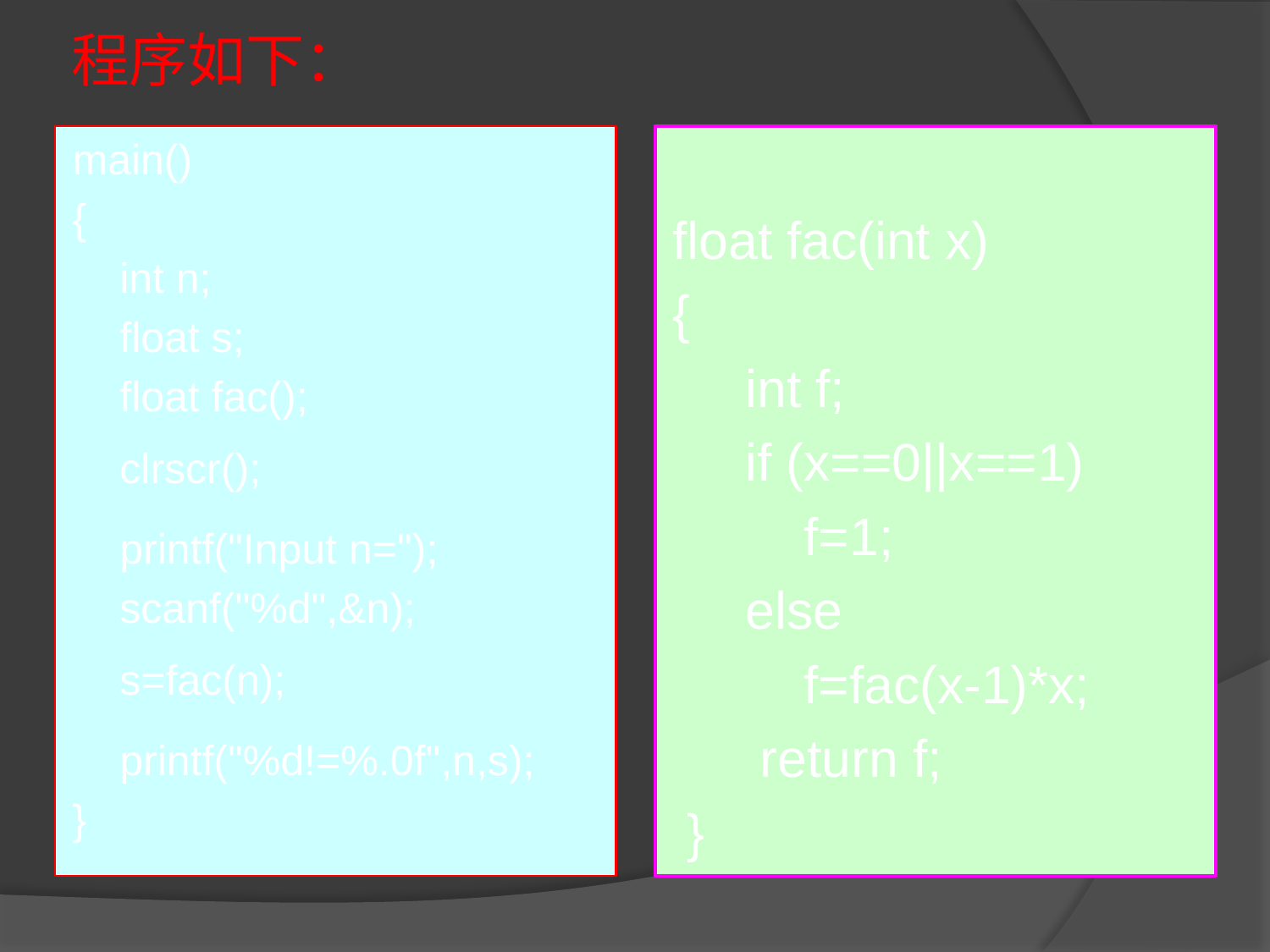

# 程序如下：
main()
{
    int n;
    float s;
    float fac();
    clrscr();
    printf("Input n=");
    scanf("%d",&n);
    s=fac(n);
    printf("%d!=%.0f",n,s);
}

float fac(int x)
{
     int f;
     if (x==0||x==1)
         f=1;
     else
         f=fac(x-1)*x;
      return f;
 }